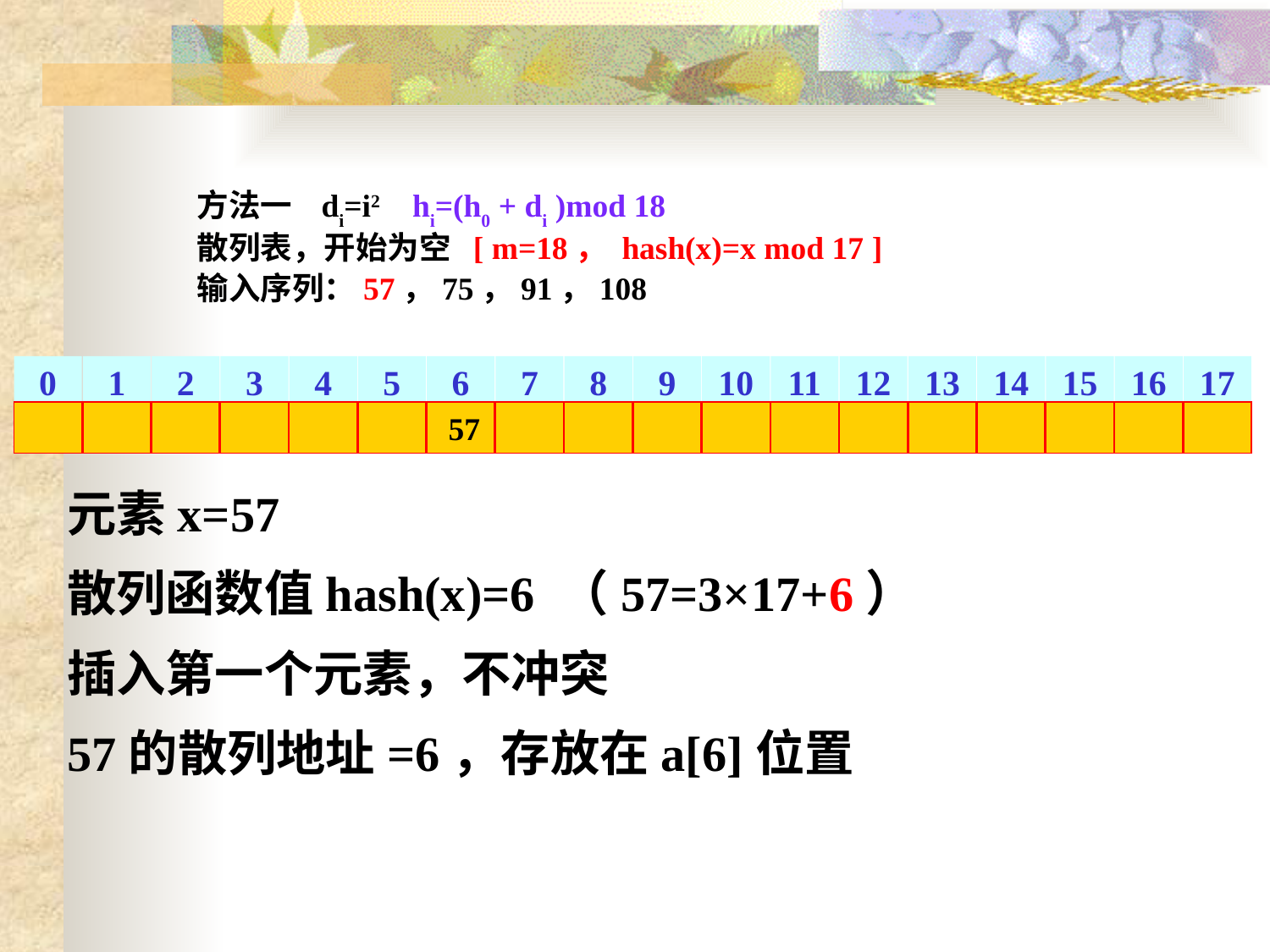

方法一   di=i2    hi=(h0 + di )mod 18
散列表，开始为空  [ m=18， hash(x)=x mod 17 ]
输入序列：57，75，91，108
0

1

2

3

4

5

6

7

8

9

10

11

12

13

14

15

16

17

57
元素x=57
散列函数值hash(x)=6 （57=3×17+6）
插入第一个元素，不冲突
57的散列地址=6，存放在a[6]位置